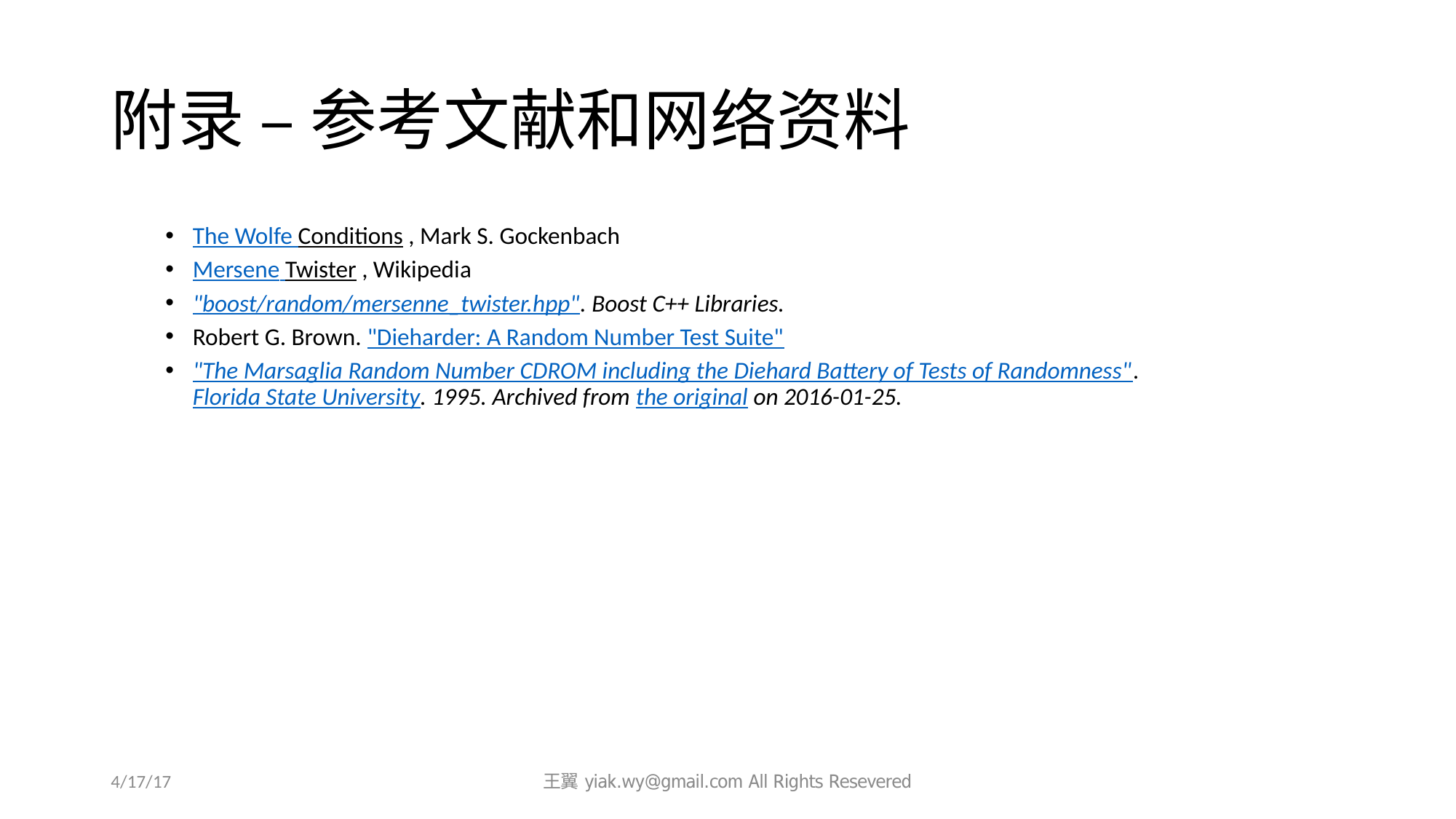

# 附录 – 参考文献和网络资料
The Wolfe Conditions , Mark S. Gockenbach
Mersene Twister , Wikipedia
"boost/random/mersenne_twister.hpp". Boost C++ Libraries.
Robert G. Brown. "Dieharder: A Random Number Test Suite"
"The Marsaglia Random Number CDROM including the Diehard Battery of Tests of Randomness". Florida State University. 1995. Archived from the original on 2016-01-25.

4/17/17
王翼 yiak.wy@gmail.com All Rights Resevered